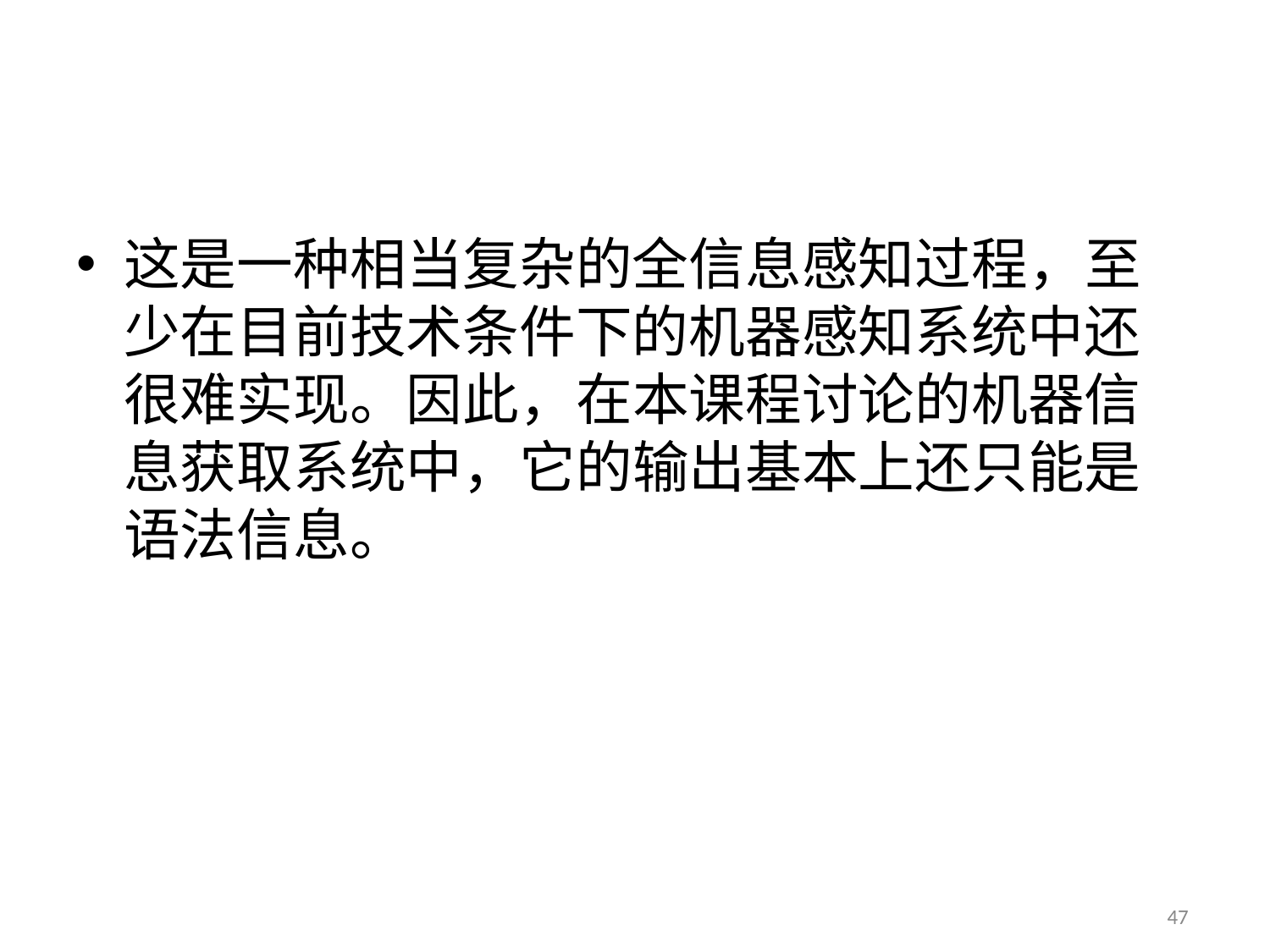

这是一种相当复杂的全信息感知过程，至少在目前技术条件下的机器感知系统中还很难实现。因此，在本课程讨论的机器信息获取系统中，它的输出基本上还只能是语法信息。

47